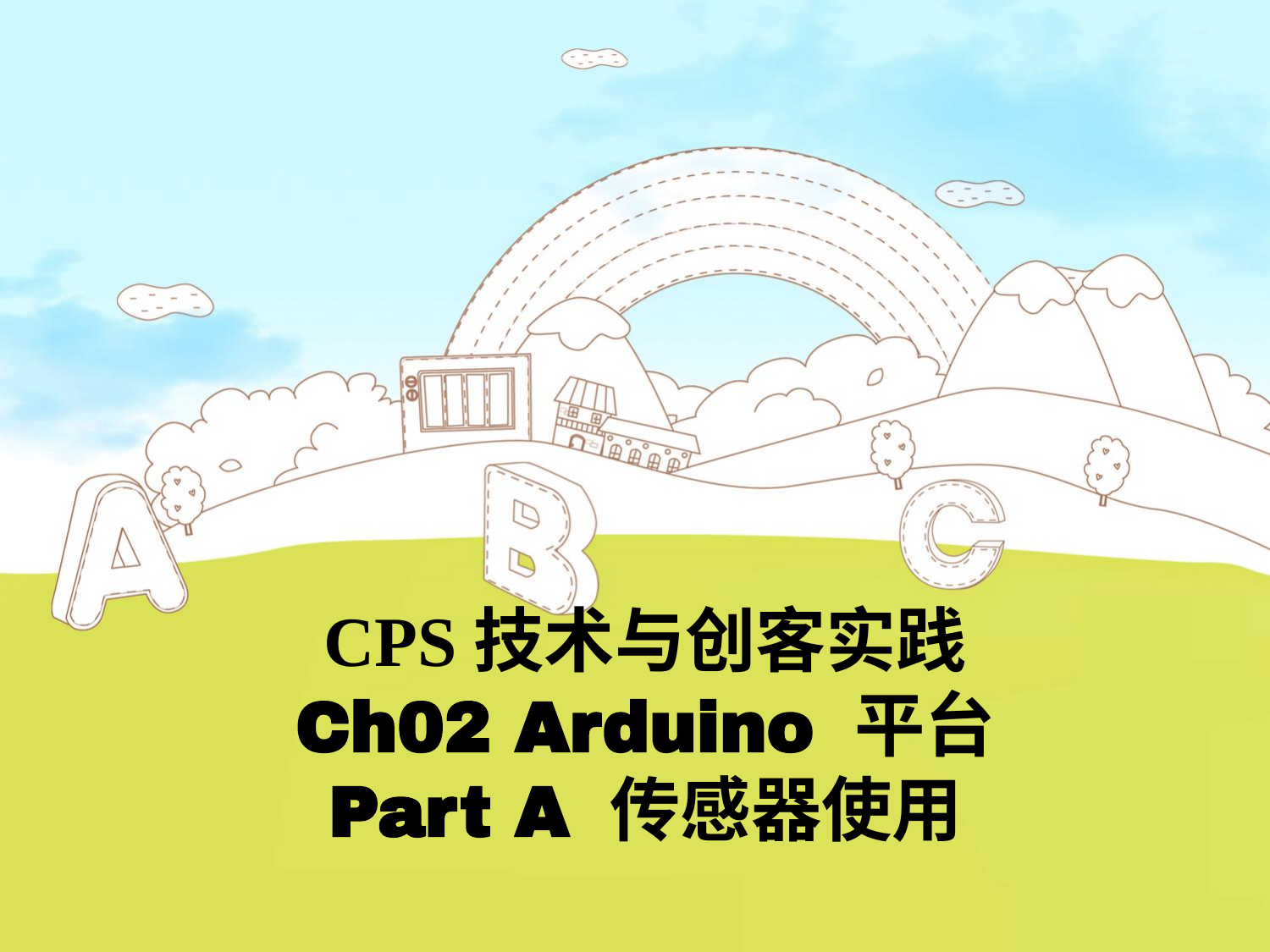

# CPS技术与创客实践 Ch02 Arduino 平台 Part A 传感器使用